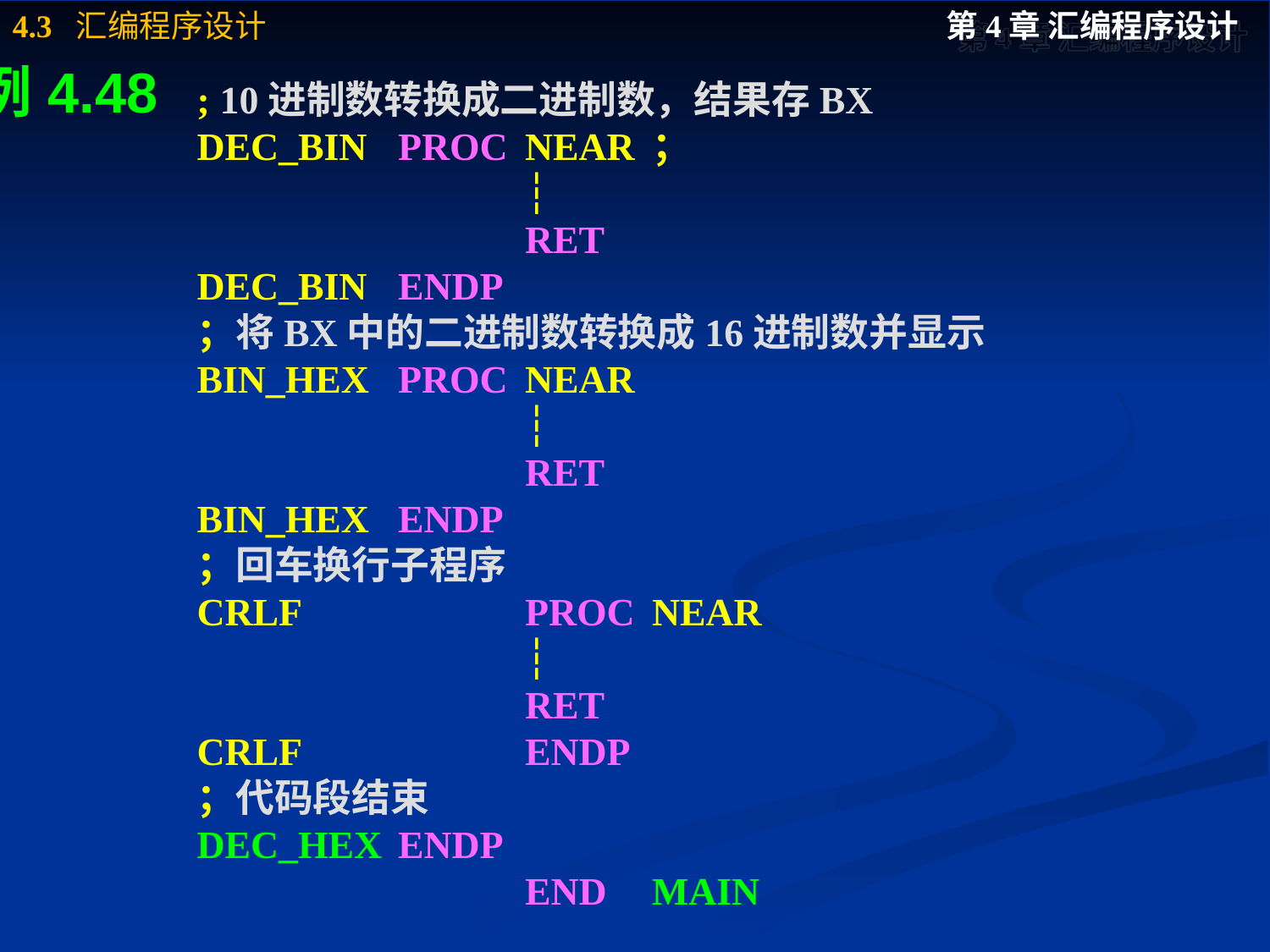

例4.48
; 10进制数转换成二进制数，结果存BX
DEC_BIN	PROC	NEAR	；
			┆
			RET
DEC_BIN	ENDP
；将BX中的二进制数转换成16进制数并显示
BIN_HEX	PROC	NEAR
			┆
			RET
BIN_HEX	ENDP
；回车换行子程序
CRLF		PROC	NEAR
			┆
			RET
CRLF		ENDP
；代码段结束
DEC_HEX	ENDP
			END	MAIN